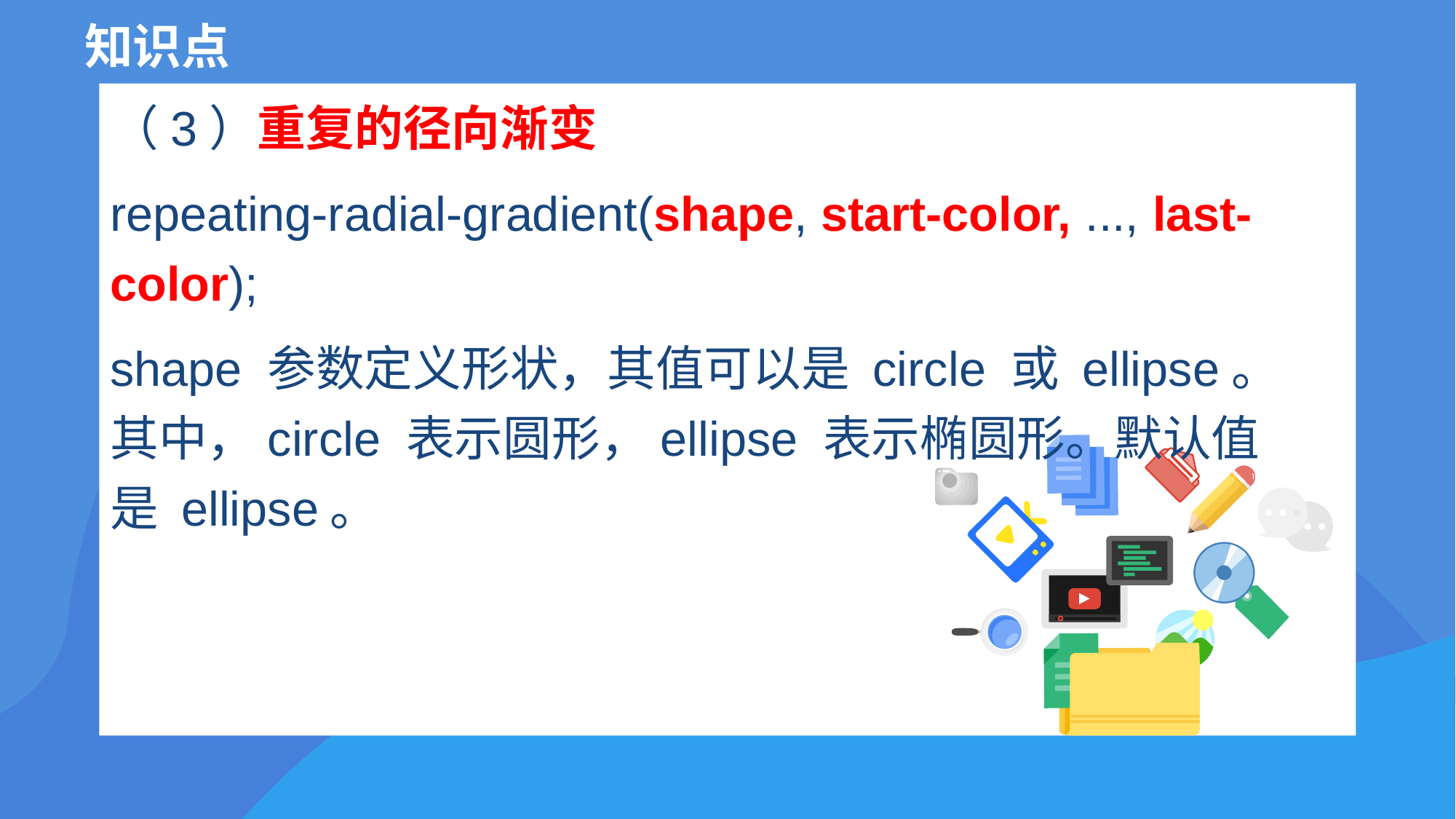

知识点
（3）重复的径向渐变
repeating-radial-gradient(shape, start-color, ..., last-color);
shape 参数定义形状，其值可以是 circle 或 ellipse。其中，circle 表示圆形，ellipse 表示椭圆形。默认值是 ellipse。